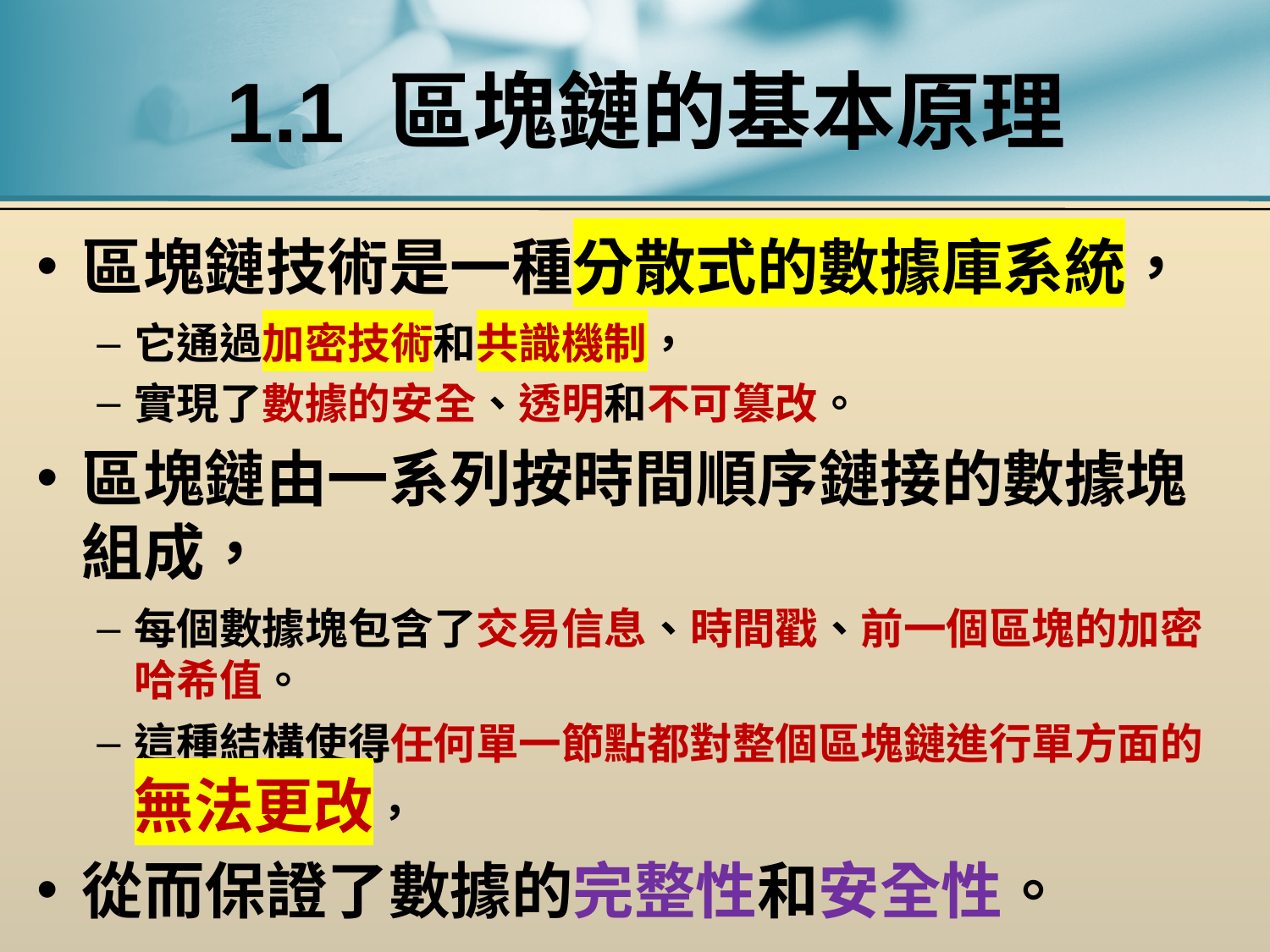

# 1.1 區塊鏈的基本原理
區塊鏈技術是一種分散式的數據庫系統，
它通過加密技術和共識機制，
實現了數據的安全、透明和不可篡改。
區塊鏈由一系列按時間順序鏈接的數據塊組成，
每個數據塊包含了交易信息、時間戳、前一個區塊的加密哈希值。
這種結構使得任何單一節點都對整個區塊鏈進行單方面的無法更改，
從而保證了數據的完整性和安全性。